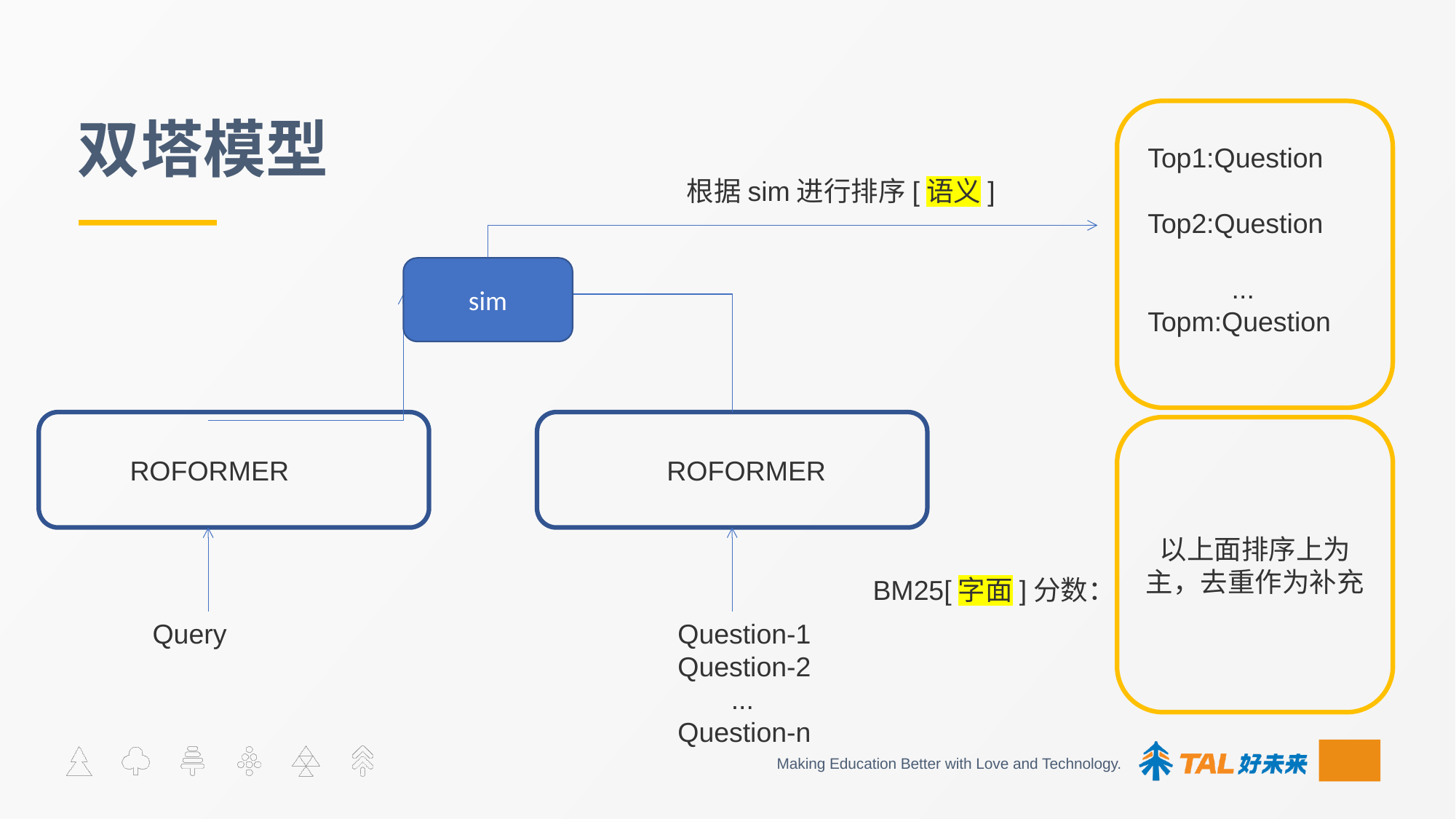

# 双塔模型
Top1:Question

Top2:Question

           ...
Topm:Question

根据sim进行排序[语义]

sim

以上面排序上为主，去重作为补充
ROFORMER

ROFORMER
BM25[字面]分数：
Query
                 Question-1
                 Question-2
                        ...
                 Question-n